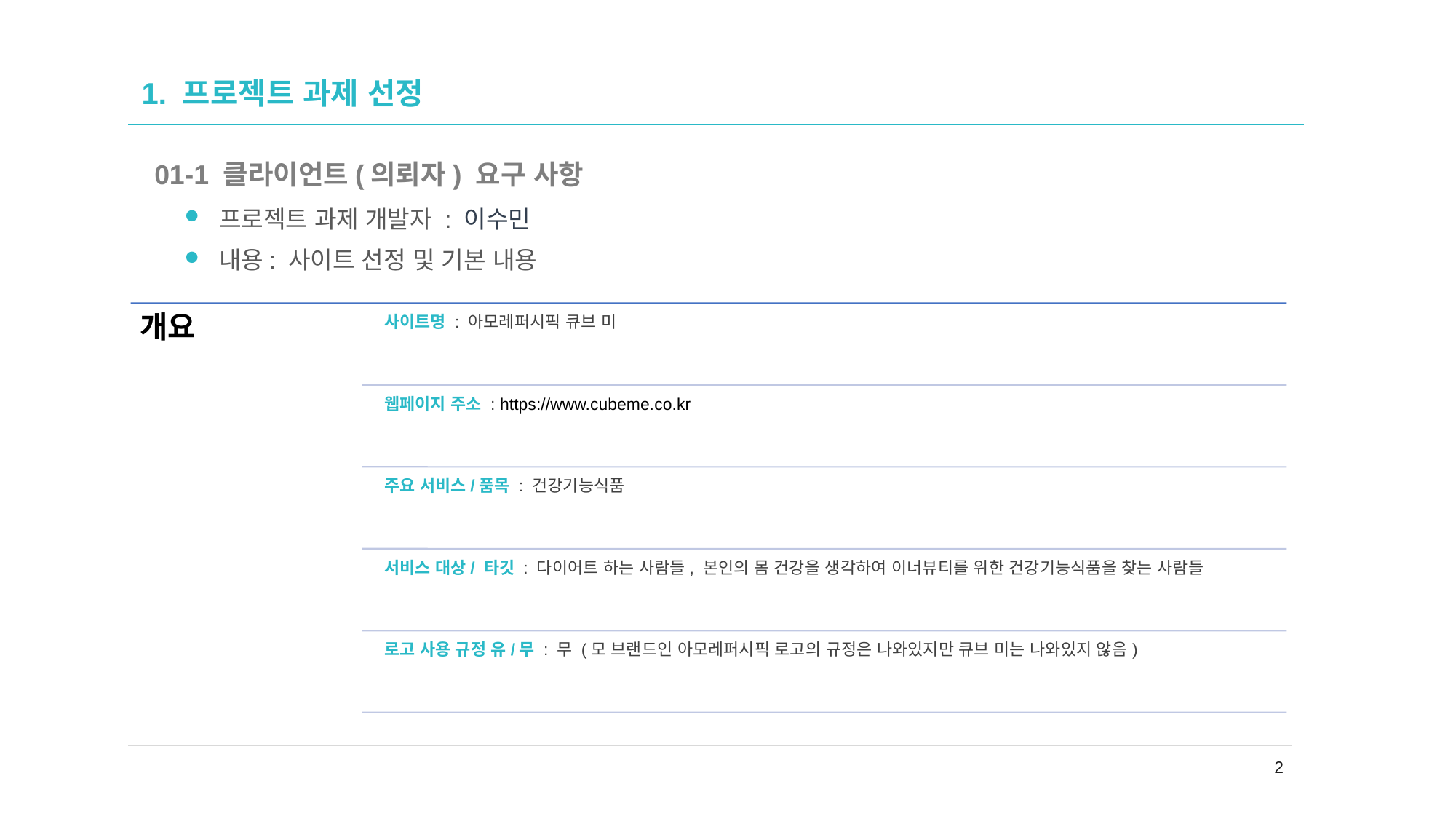

# 1. 프로젝트 과제 선정
01-1 클라이언트(의뢰자) 요구 사항
프로젝트 과제 개발자 : 이수민
내용: 사이트 선정 및 기본 내용
개요
사이트명 : 아모레퍼시픽 큐브 미
웹페이지 주소 : https://www.cubeme.co.kr
주요 서비스/품목 : 건강기능식품
서비스 대상/ 타깃 : 다이어트 하는 사람들, 본인의 몸 건강을 생각하여 이너뷰티를 위한 건강기능식품을 찾는 사람들
로고 사용 규정 유/무 : 무 (모 브랜드인 아모레퍼시픽 로고의 규정은 나와있지만 큐브 미는 나와있지 않음)
2